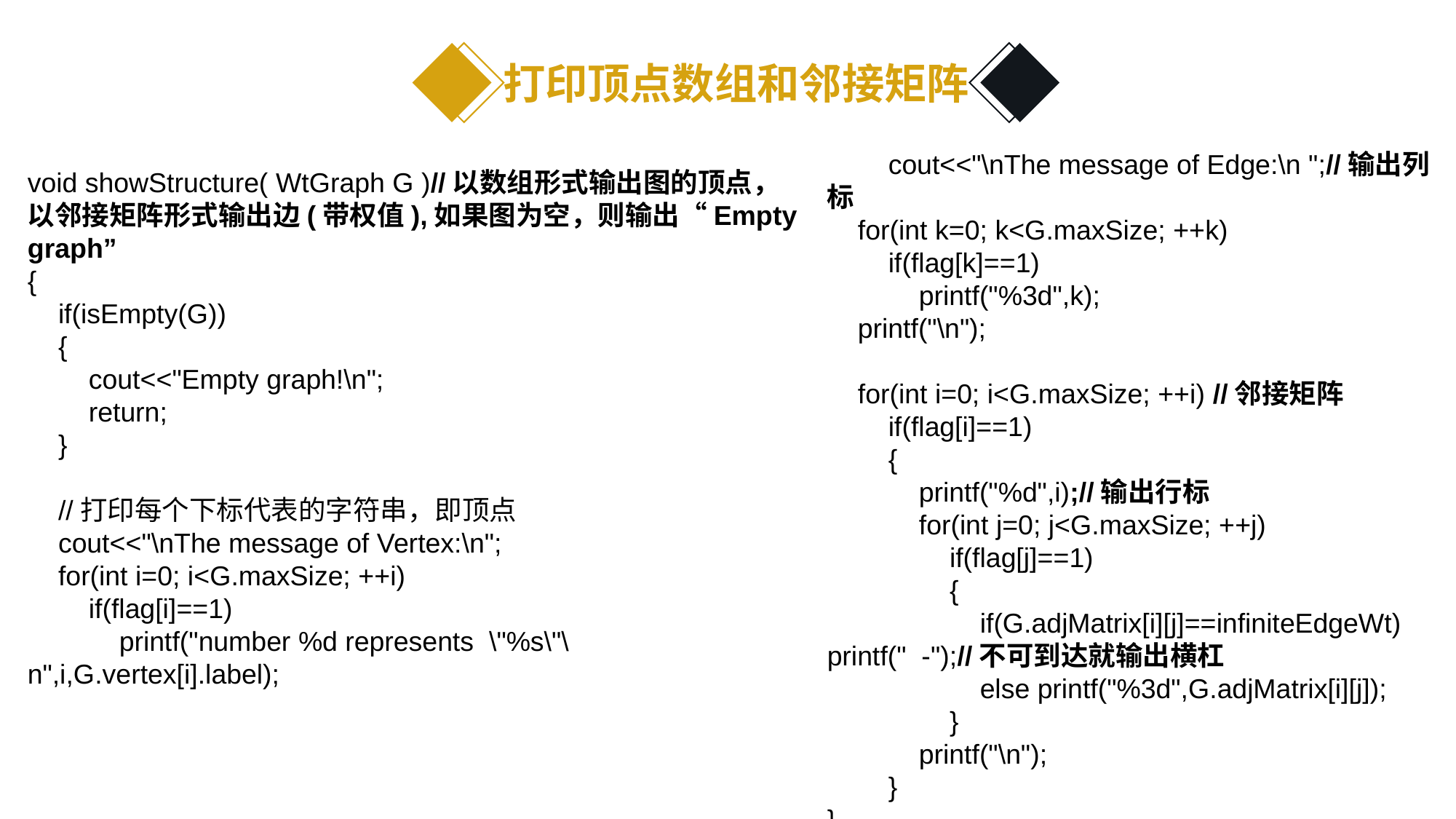

打印顶点数组和邻接矩阵
        cout<<"\nThe message of Edge:\n ";//输出列标
    for(int k=0; k<G.maxSize; ++k)
        if(flag[k]==1)
            printf("%3d",k);
    printf("\n");

    for(int i=0; i<G.maxSize; ++i) //邻接矩阵
        if(flag[i]==1)
        {
            printf("%d",i);//输出行标
            for(int j=0; j<G.maxSize; ++j)
                if(flag[j]==1)
                {
                    if(G.adjMatrix[i][j]==infiniteEdgeWt) printf("  -");//不可到达就输出横杠
                    else printf("%3d",G.adjMatrix[i][j]);
                }
            printf("\n");
        }
}
void showStructure( WtGraph G )//以数组形式输出图的顶点，以邻接矩阵形式输出边(带权值),如果图为空，则输出“Empty graph”
{
    if(isEmpty(G))
    {
        cout<<"Empty graph!\n";
        return;
    }

    //打印每个下标代表的字符串，即顶点
    cout<<"\nThe message of Vertex:\n";
    for(int i=0; i<G.maxSize; ++i)
        if(flag[i]==1)
            printf("number %d represents  \"%s\"\n",i,G.vertex[i].label);